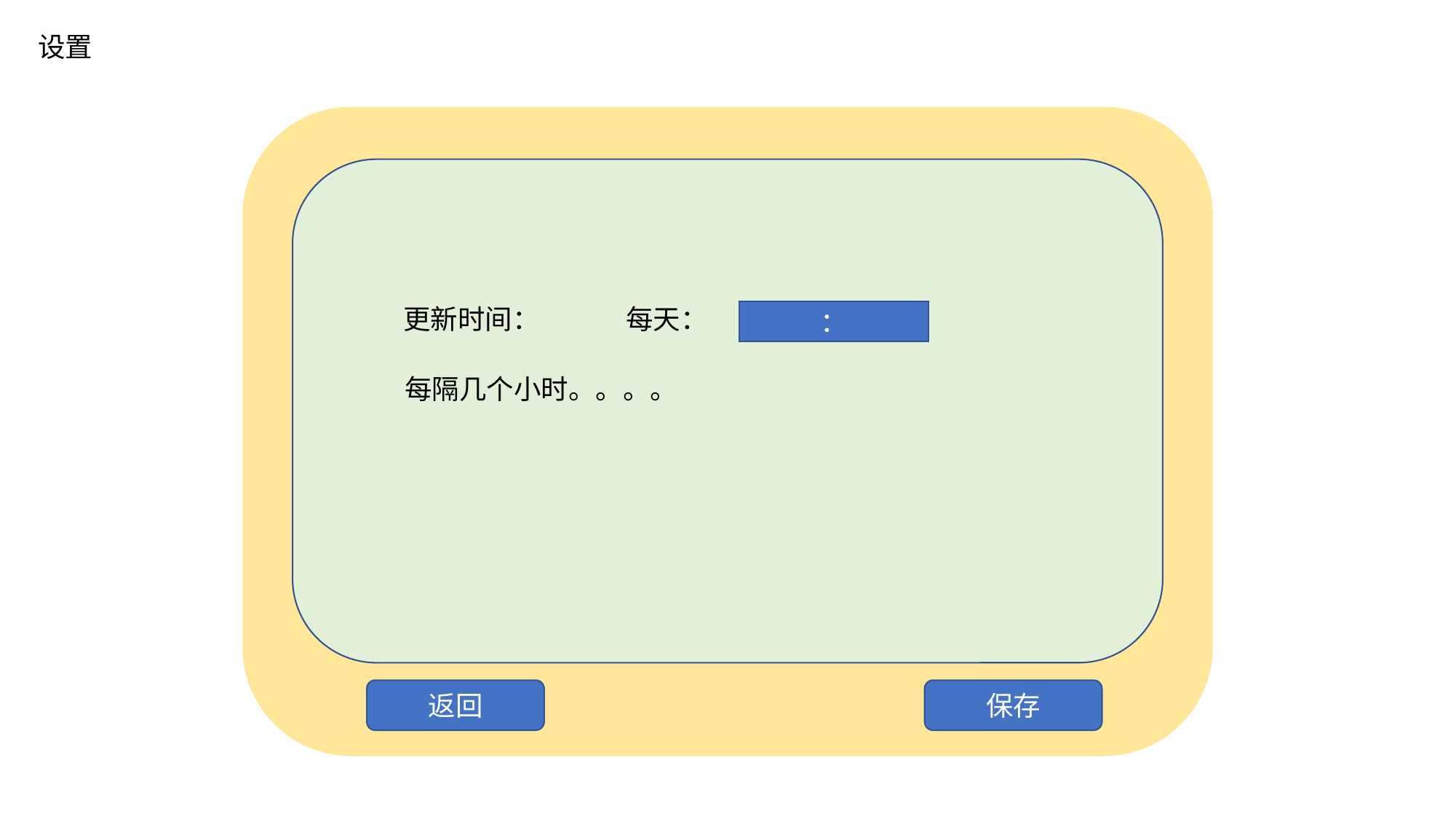

设置

更新时间：              每天：
：
每隔几个小时。。。。
返回
保存